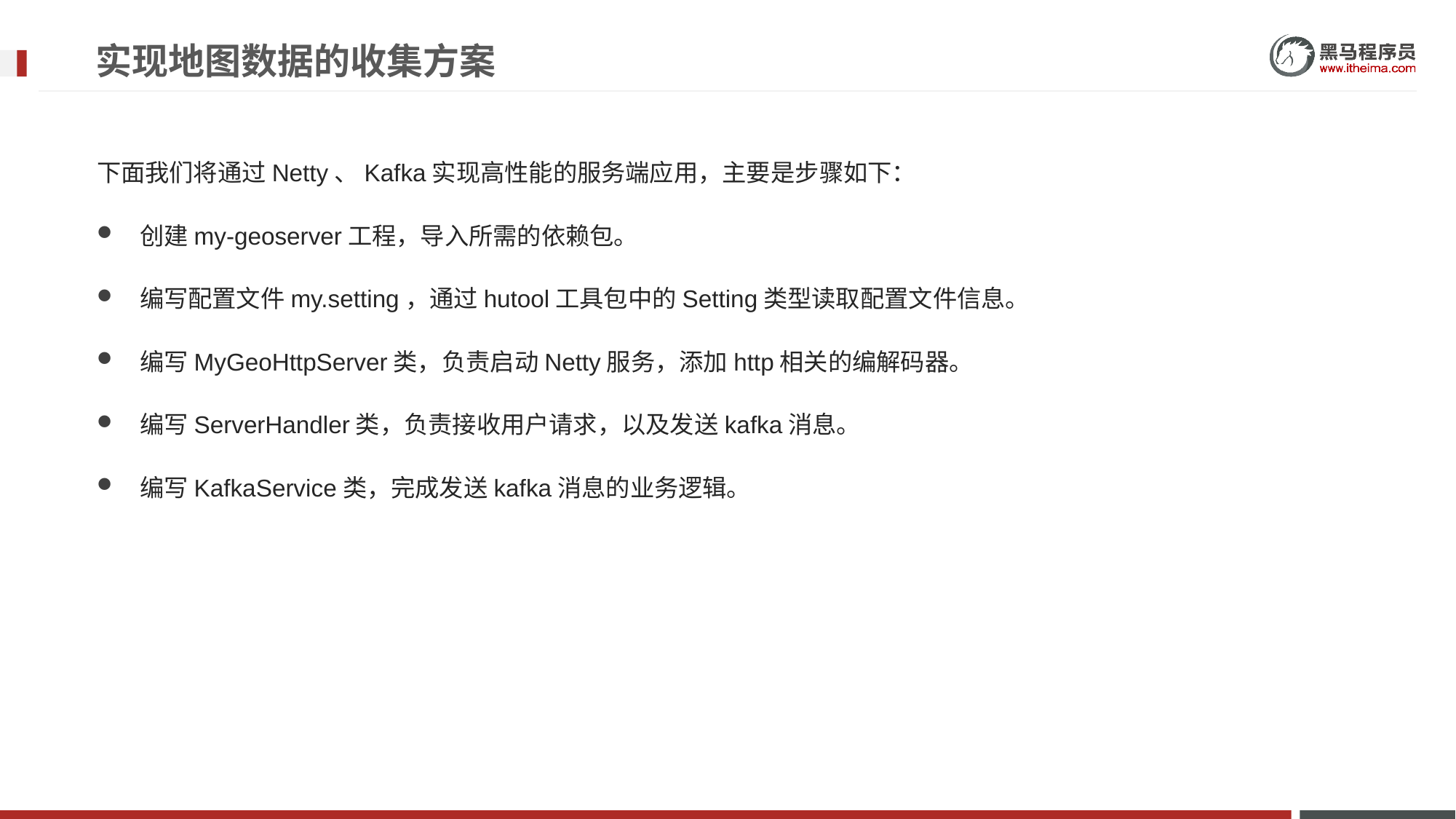

# 实现地图数据的收集方案
下面我们将通过Netty、Kafka实现高性能的服务端应用，主要是步骤如下：
创建my-geoserver工程，导入所需的依赖包。
编写配置文件my.setting，通过hutool工具包中的Setting类型读取配置文件信息。
编写MyGeoHttpServer类，负责启动Netty服务，添加http相关的编解码器。
编写ServerHandler类，负责接收用户请求，以及发送kafka消息。
编写KafkaService类，完成发送kafka消息的业务逻辑。